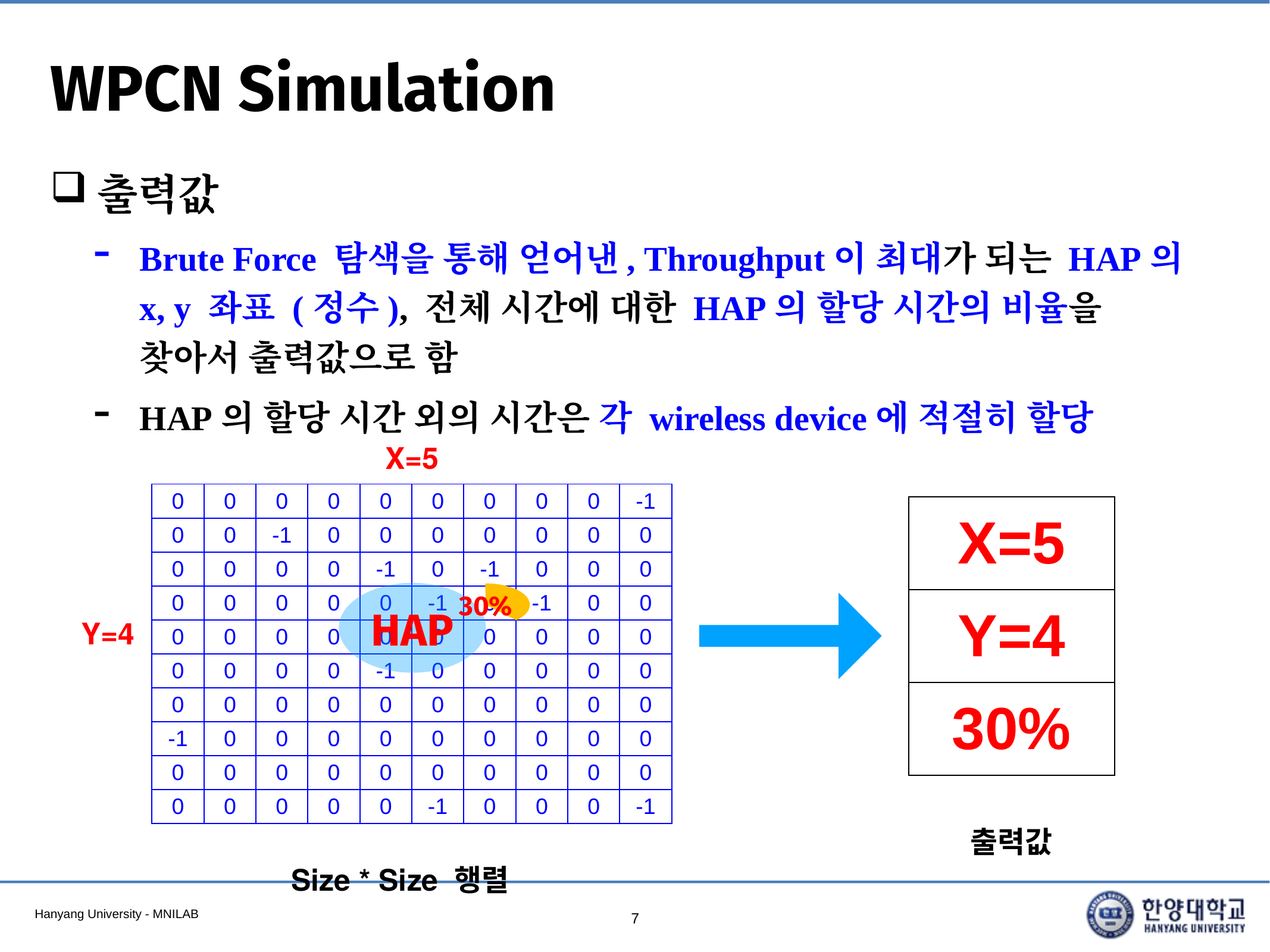

# WPCN Simulation
출력값
Brute Force 탐색을 통해 얻어낸, Throughput이 최대가 되는 HAP의 x, y 좌표 (정수), 전체 시간에 대한 HAP의 할당 시간의 비율을 찾아서 출력값으로 함
HAP의 할당 시간 외의 시간은 각 wireless device에 적절히 할당
X=5
| 0 | 0 | 0 | 0 | 0 | 0 | 0 | 0 | 0 | -1 |
| --- | --- | --- | --- | --- | --- | --- | --- | --- | --- |
| 0 | 0 | -1 | 0 | 0 | 0 | 0 | 0 | 0 | 0 |
| 0 | 0 | 0 | 0 | -1 | 0 | -1 | 0 | 0 | 0 |
| 0 | 0 | 0 | 0 | 0 | -1 | 0 | -1 | 0 | 0 |
| 0 | 0 | 0 | 0 | 0 | 0 | 0 | 0 | 0 | 0 |
| 0 | 0 | 0 | 0 | -1 | 0 | 0 | 0 | 0 | 0 |
| 0 | 0 | 0 | 0 | 0 | 0 | 0 | 0 | 0 | 0 |
| -1 | 0 | 0 | 0 | 0 | 0 | 0 | 0 | 0 | 0 |
| 0 | 0 | 0 | 0 | 0 | 0 | 0 | 0 | 0 | 0 |
| 0 | 0 | 0 | 0 | 0 | -1 | 0 | 0 | 0 | -1 |
| X=5 |
| --- |
| Y=4 |
| 30% |
30%
HAP

Y=4
출력값
Size * Size 행렬
7